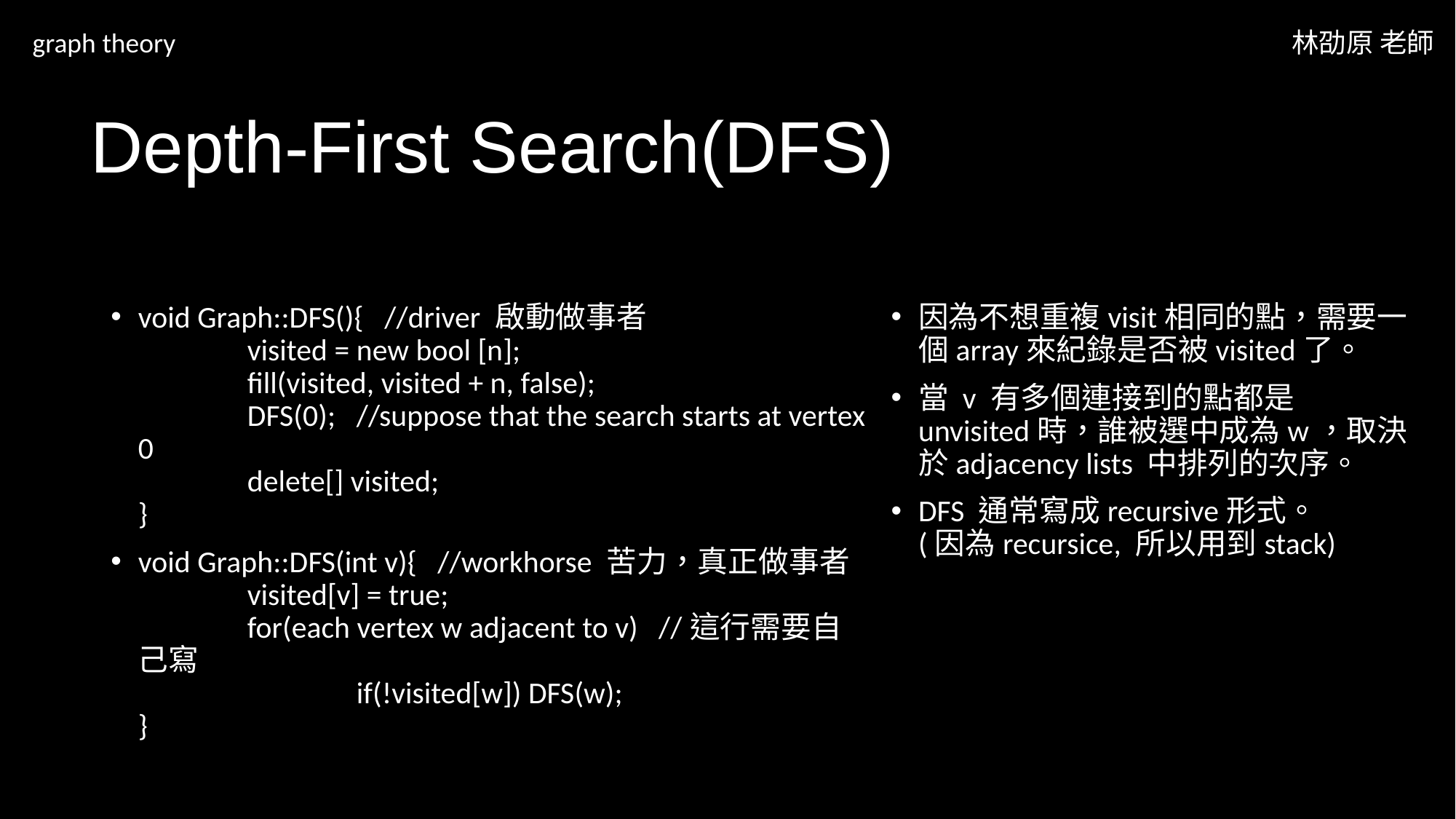

graph theory
林劭原 老師
# Depth-First Search(DFS)
void Graph::DFS(){   //driver 啟動做事者
	visited = new bool [n];
	fill(visited, visited + n, false);
	DFS(0);   //suppose that the search starts at vertex 0
	delete[] visited;
}
void Graph::DFS(int v){   //workhorse 苦力，真正做事者
	visited[v] = true;
	for(each vertex w adjacent to v)   //這行需要自己寫
		if(!visited[w]) DFS(w);
}
因為不想重複visit相同的點，需要一個array來紀錄是否被visited了。
當 v 有多個連接到的點都是unvisited時，誰被選中成為w，取決於adjacency lists 中排列的次序。
DFS 通常寫成recursive形式。
(因為recursice, 所以用到stack)